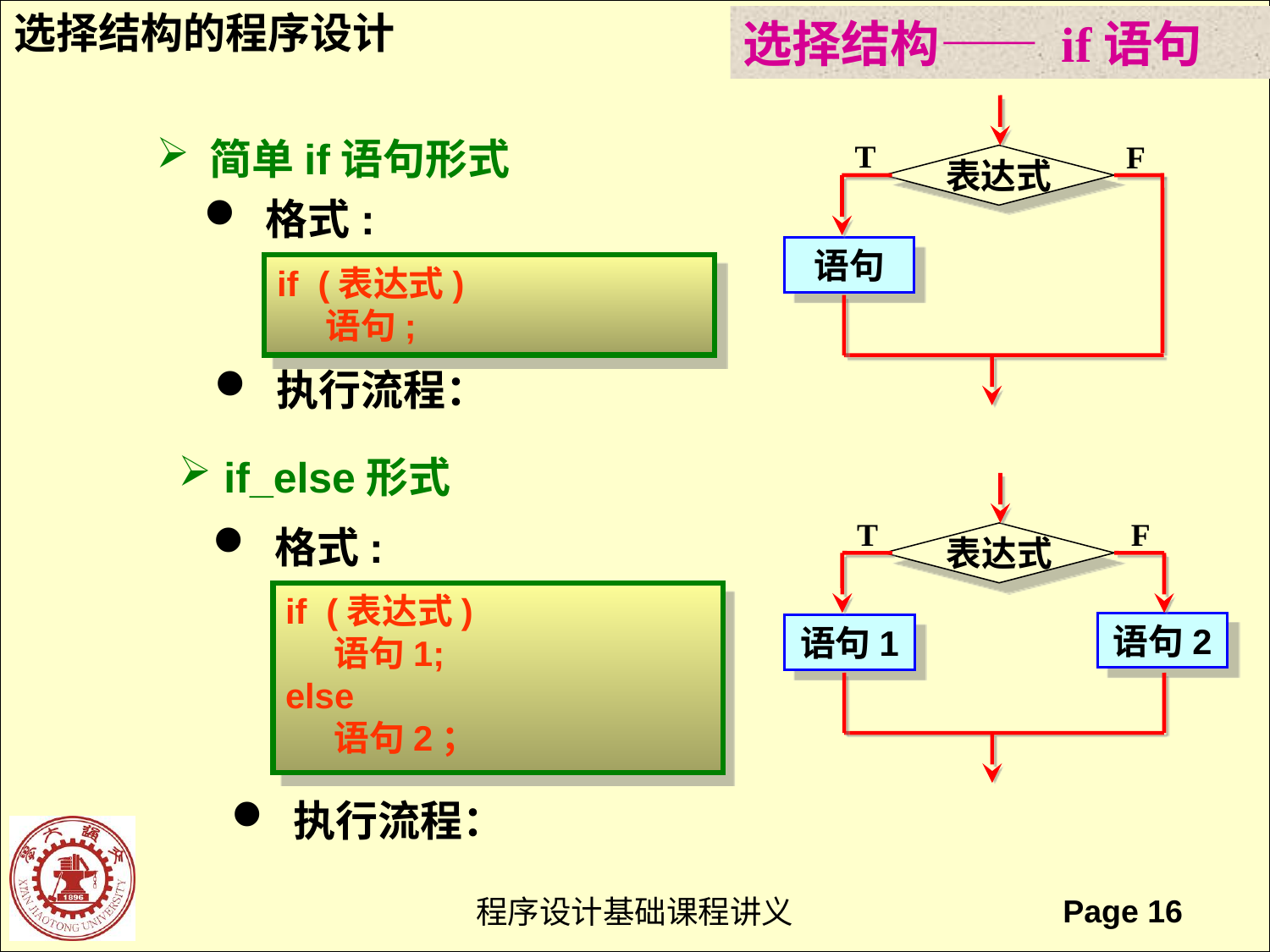

选择结构的程序设计
选择结构—— if语句

T
F
表达式

语句
 简单if语句形式
 格式:
if  (表达式)
     语句;
 执行流程：
 if_else形式

T
F
表达式

语句2
语句1

 格式:
if  (表达式)
     语句1;
else
     语句2；
 执行流程：